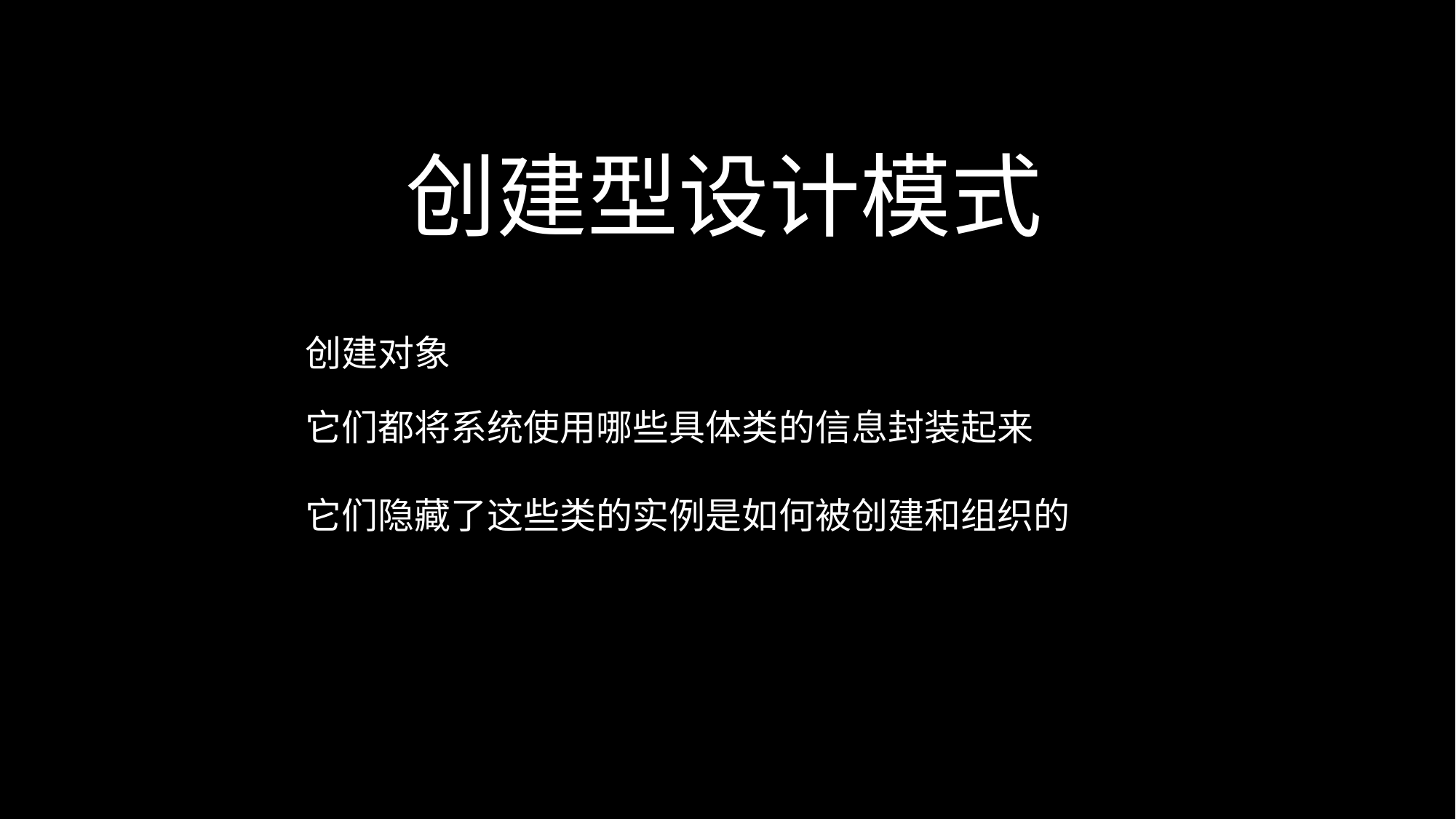

创建型设计模式
创建对象
它们都将系统使用哪些具体类的信息封装起来
它们隐藏了这些类的实例是如何被创建和组织的